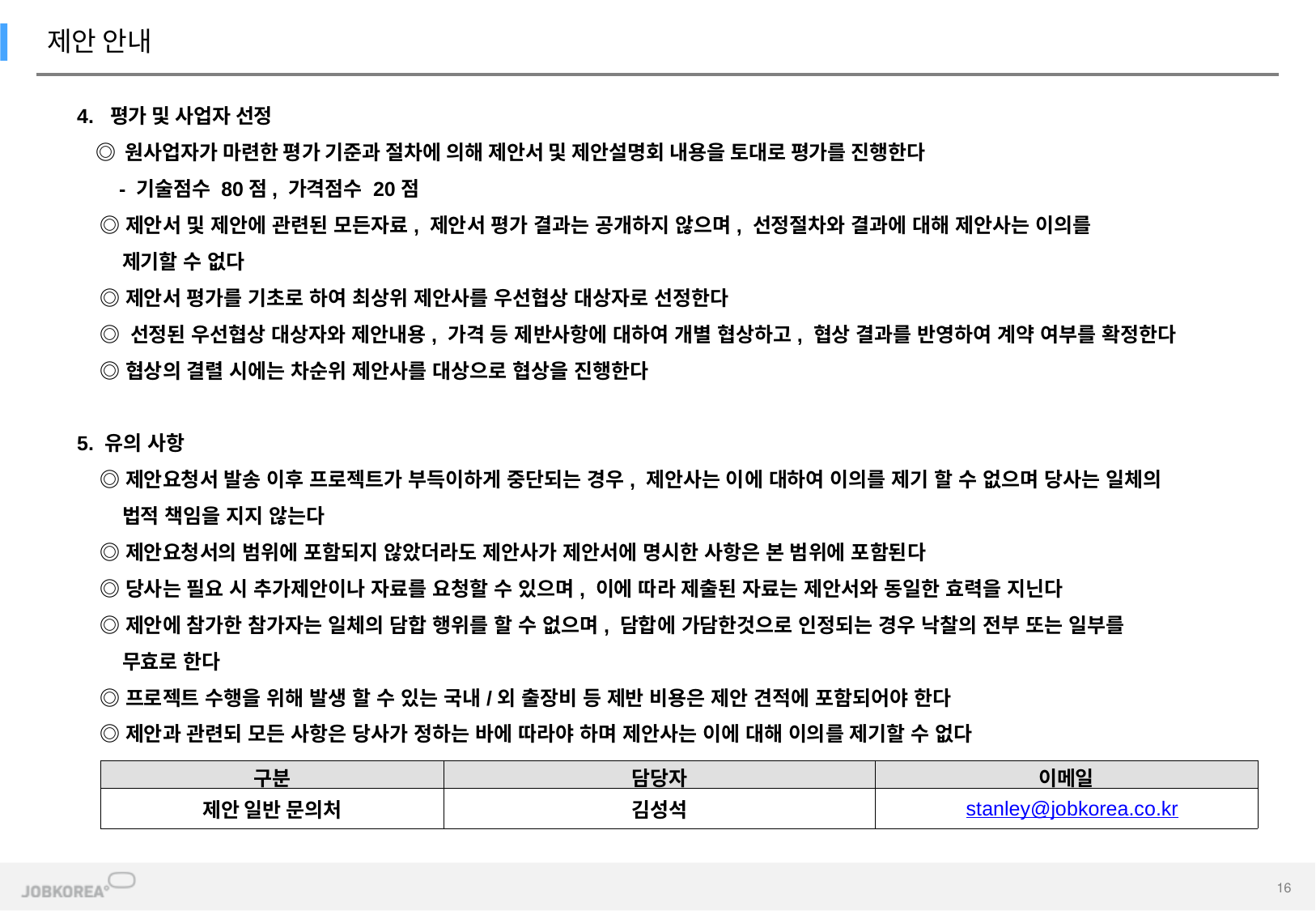

제안 안내
4.  평가 및 사업자 선정
    ◎ 원사업자가 마련한 평가 기준과 절차에 의해 제안서 및 제안설명회 내용을 토대로 평가를 진행한다
        - 기술점수 80점, 가격점수 20점
    ◎ 제안서 및 제안에 관련된 모든자료, 제안서 평가 결과는 공개하지 않으며, 선정절차와 결과에 대해 제안사는 이의를
        제기할 수 없다
    ◎ 제안서 평가를 기초로 하여 최상위 제안사를 우선협상 대상자로 선정한다
    ◎ 선정된 우선협상 대상자와 제안내용, 가격 등 제반사항에 대하여 개별 협상하고, 협상 결과를 반영하여 계약 여부를 확정한다
    ◎ 협상의 결렬 시에는 차순위 제안사를 대상으로 협상을 진행한다
5. 유의 사항
    ◎ 제안요청서 발송 이후 프로젝트가 부득이하게 중단되는 경우, 제안사는 이에 대하여 이의를 제기 할 수 없으며 당사는 일체의
        법적 책임을 지지 않는다
    ◎ 제안요청서의 범위에 포함되지 않았더라도 제안사가 제안서에 명시한 사항은 본 범위에 포함된다
    ◎ 당사는 필요 시 추가제안이나 자료를 요청할 수 있으며, 이에 따라 제출된 자료는 제안서와 동일한 효력을 지닌다
    ◎ 제안에 참가한 참가자는 일체의 담합 행위를 할 수 없으며, 담합에 가담한것으로 인정되는 경우 낙찰의 전부 또는 일부를
        무효로 한다
    ◎ 프로젝트 수행을 위해 발생 할 수 있는 국내/외 출장비 등 제반 비용은 제안 견적에 포함되어야 한다
    ◎ 제안과 관련되 모든 사항은 당사가 정하는 바에 따라야 하며 제안사는 이에 대해 이의를 제기할 수 없다
| 구분 | 담당자 | 이메일 |
| --- | --- | --- |
| 제안 일반 문의처 | 김성석 | stanley@jobkorea.co.kr |
16